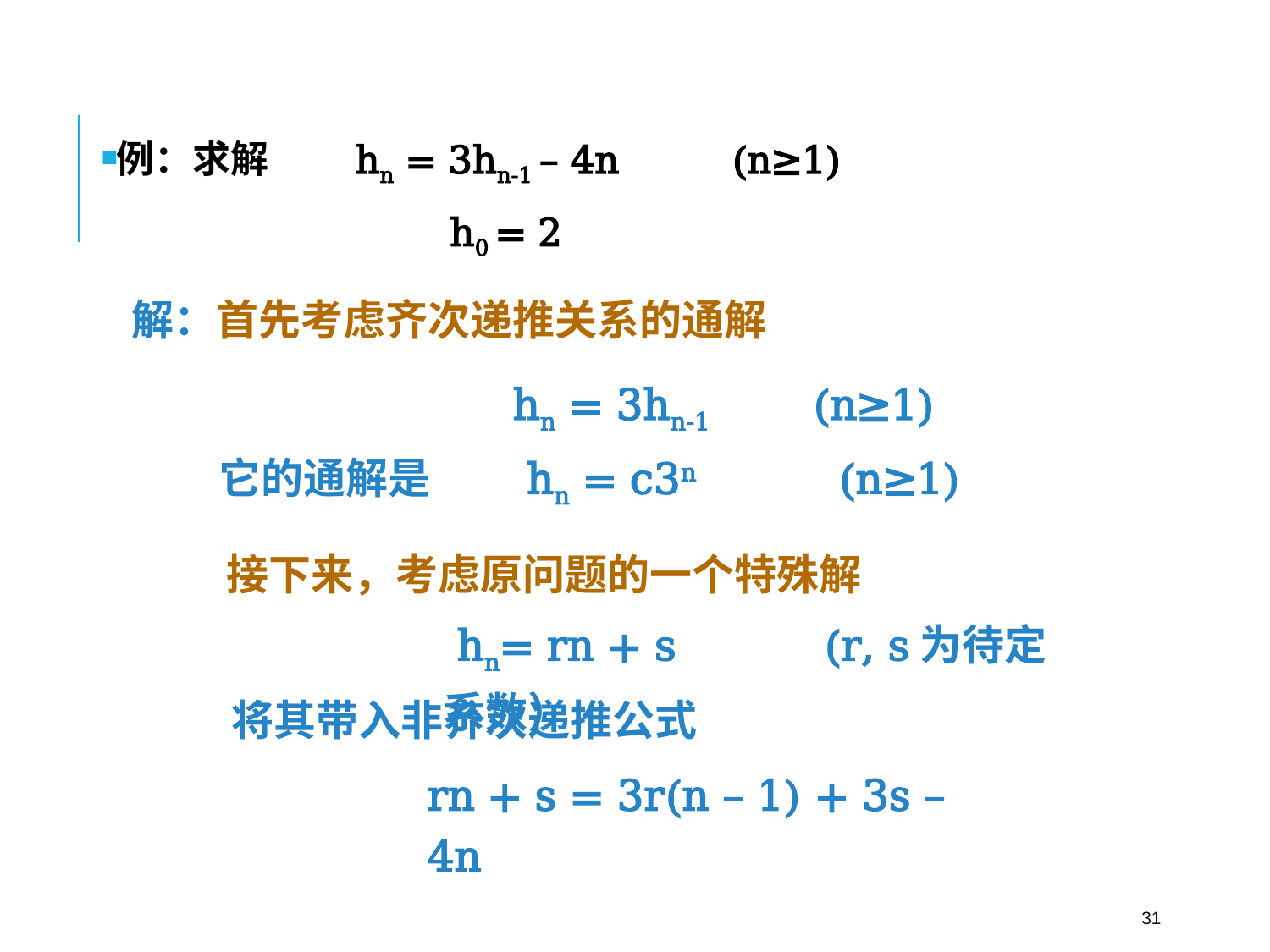

例：求解         hn = 3hn-1 – 4n                (n≥1)
                            h0 = 2
解：首先考虑齐次递推关系的通解
hn = 3hn-1             (n≥1)
它的通解是         hn = c3n                  (n≥1)
接下来，考虑原问题的一个特殊解
 hn= rn + s           (r, s为待定系数）
将其带入非齐次递推公式
rn + s = 3r(n – 1) + 3s – 4n
31